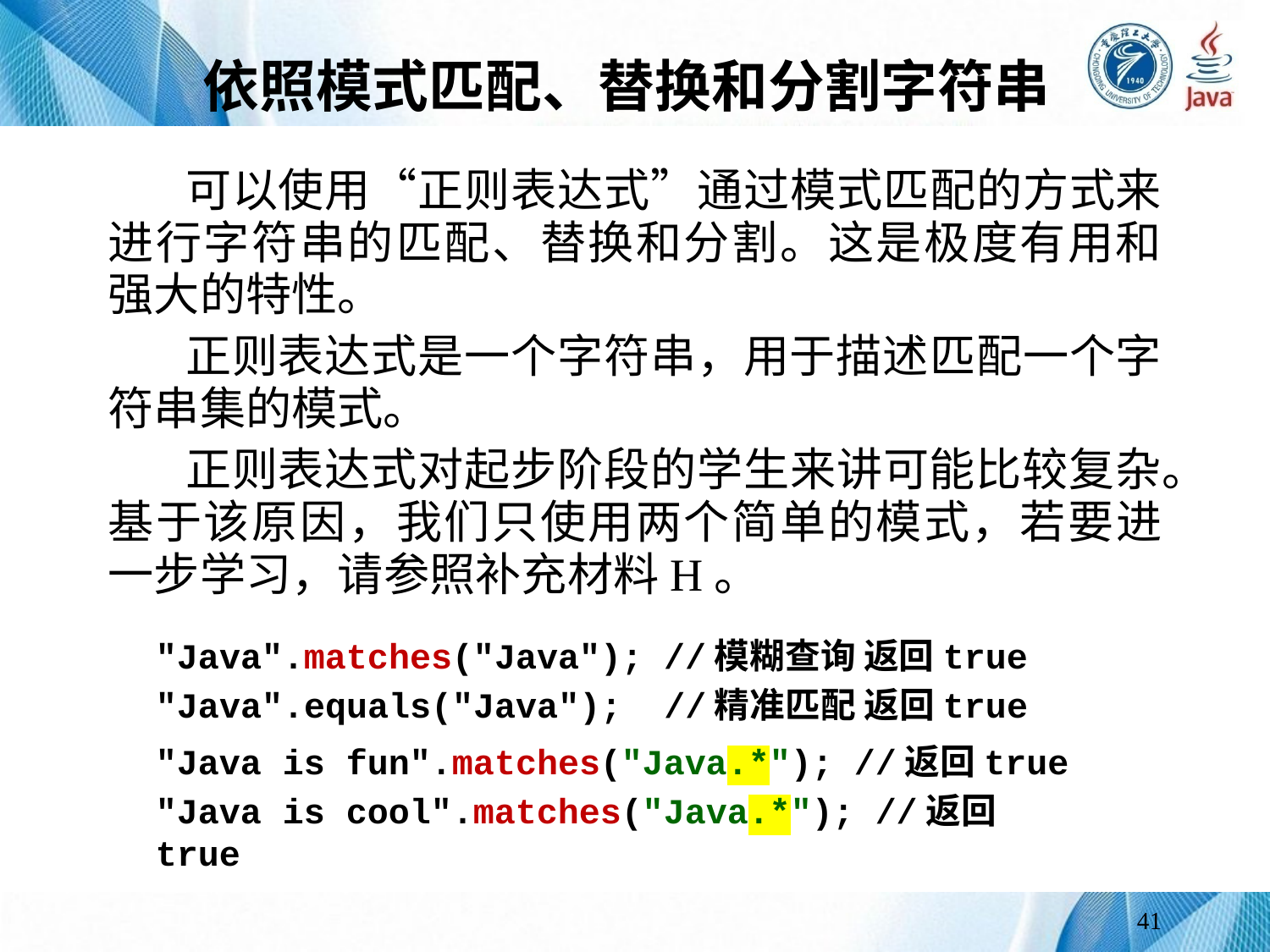

# 依照模式匹配、替换和分割字符串
      可以使用“正则表达式”通过模式匹配的方式来进行字符串的匹配、替换和分割。这是极度有用和强大的特性。
      正则表达式是一个字符串，用于描述匹配一个字符串集的模式。
      正则表达式对起步阶段的学生来讲可能比较复杂。基于该原因，我们只使用两个简单的模式，若要进一步学习，请参照补充材料H。
"Java".matches("Java"); //模糊查询 返回true
"Java".equals("Java");  //精准匹配 返回true
"Java is fun".matches("Java.*"); //返回true
"Java is cool".matches("Java.*"); //返回true
41